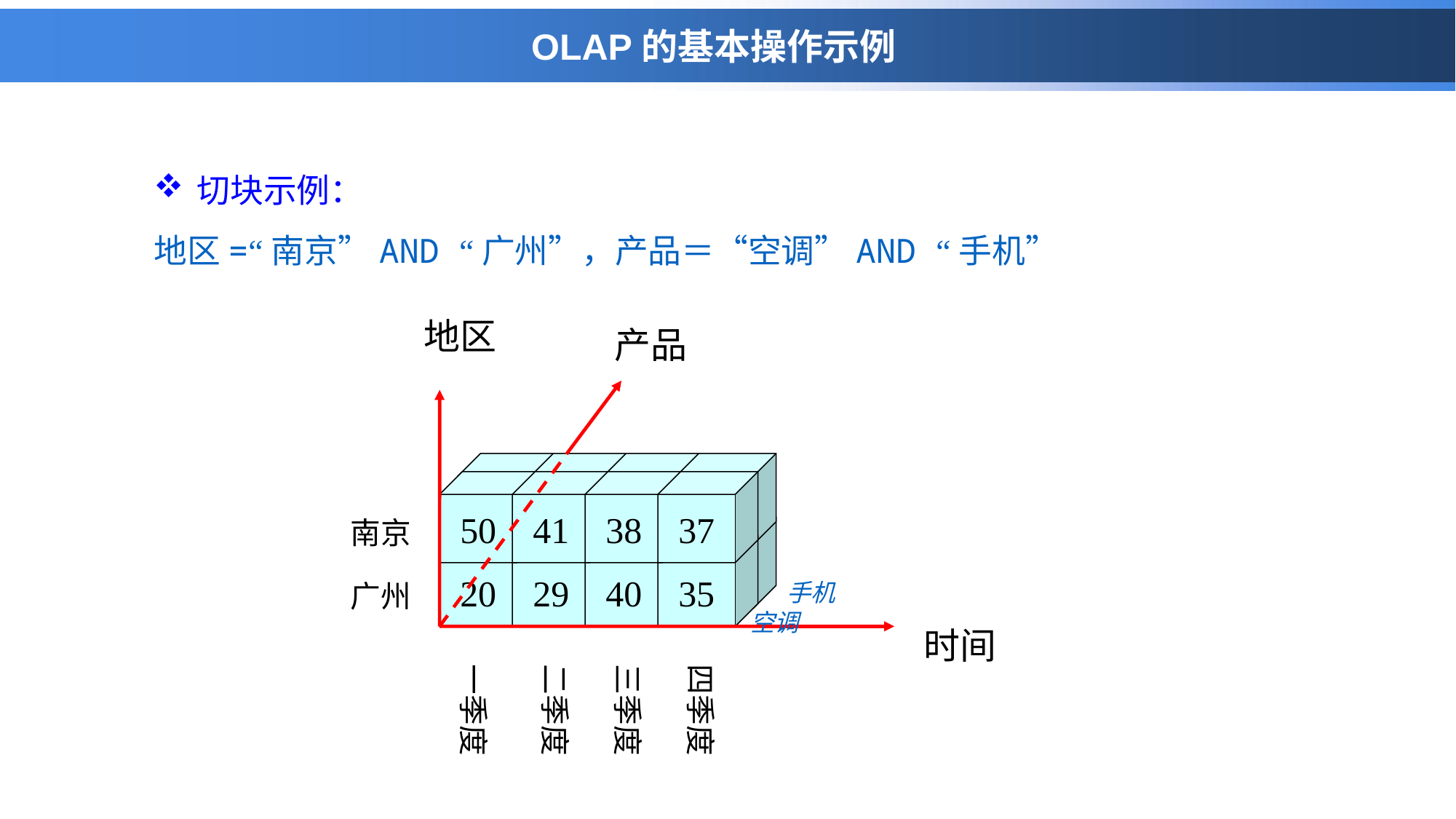

# OLAP的基本操作示例
切块示例：
地区=“南京”AND “广州”，产品＝“空调”AND “手机”

地区
产品

50
41
38
37
南京
20
29
40
35
广州
手机
空调
时间

一季度
二季度
三季度
四季度